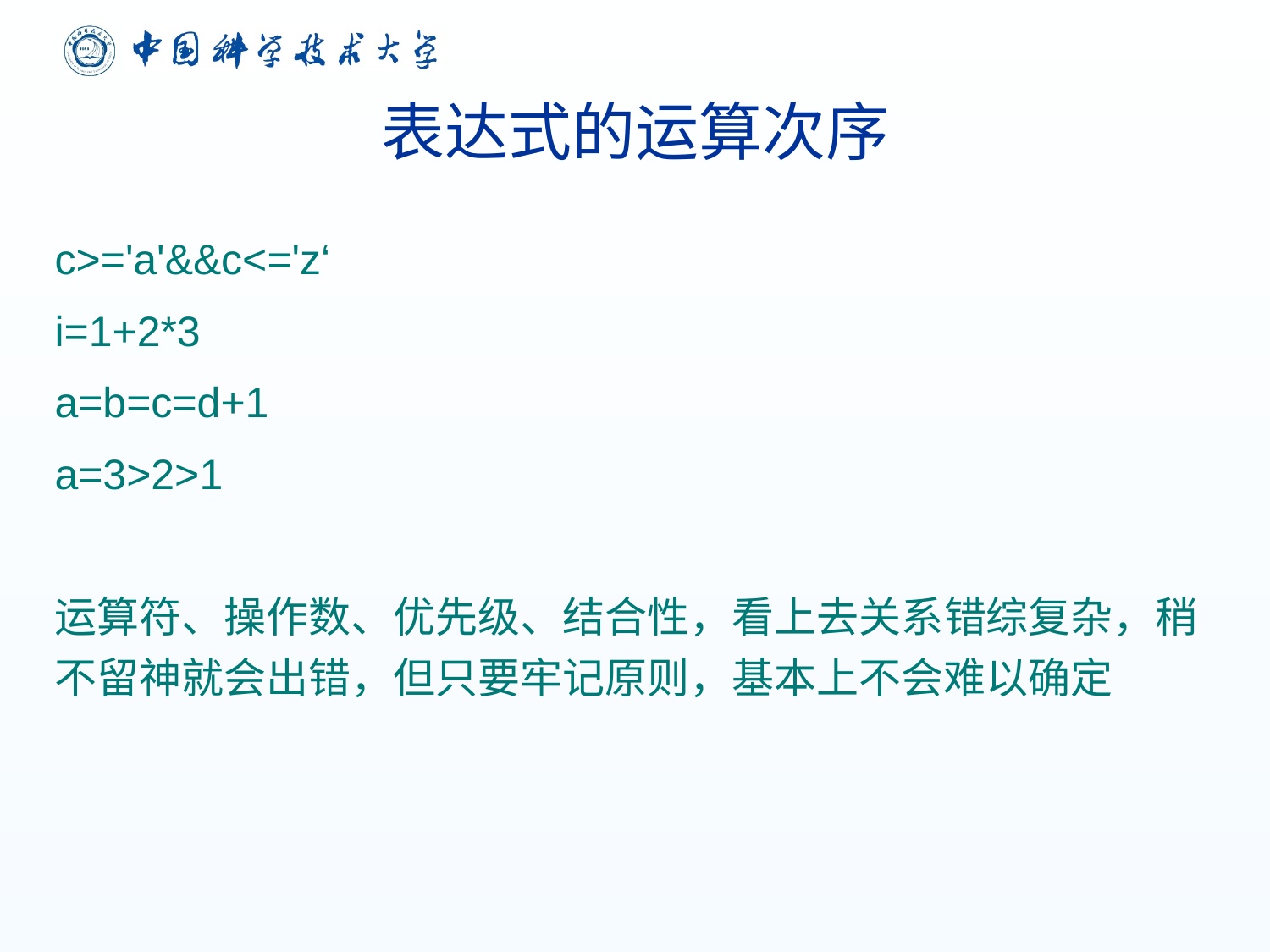

# 表达式的运算次序
c>='a'&&c<='z‘
i=1+2*3
a=b=c=d+1
a=3>2>1

运算符、操作数、优先级、结合性，看上去关系错综复杂，稍不留神就会出错，但只要牢记原则，基本上不会难以确定